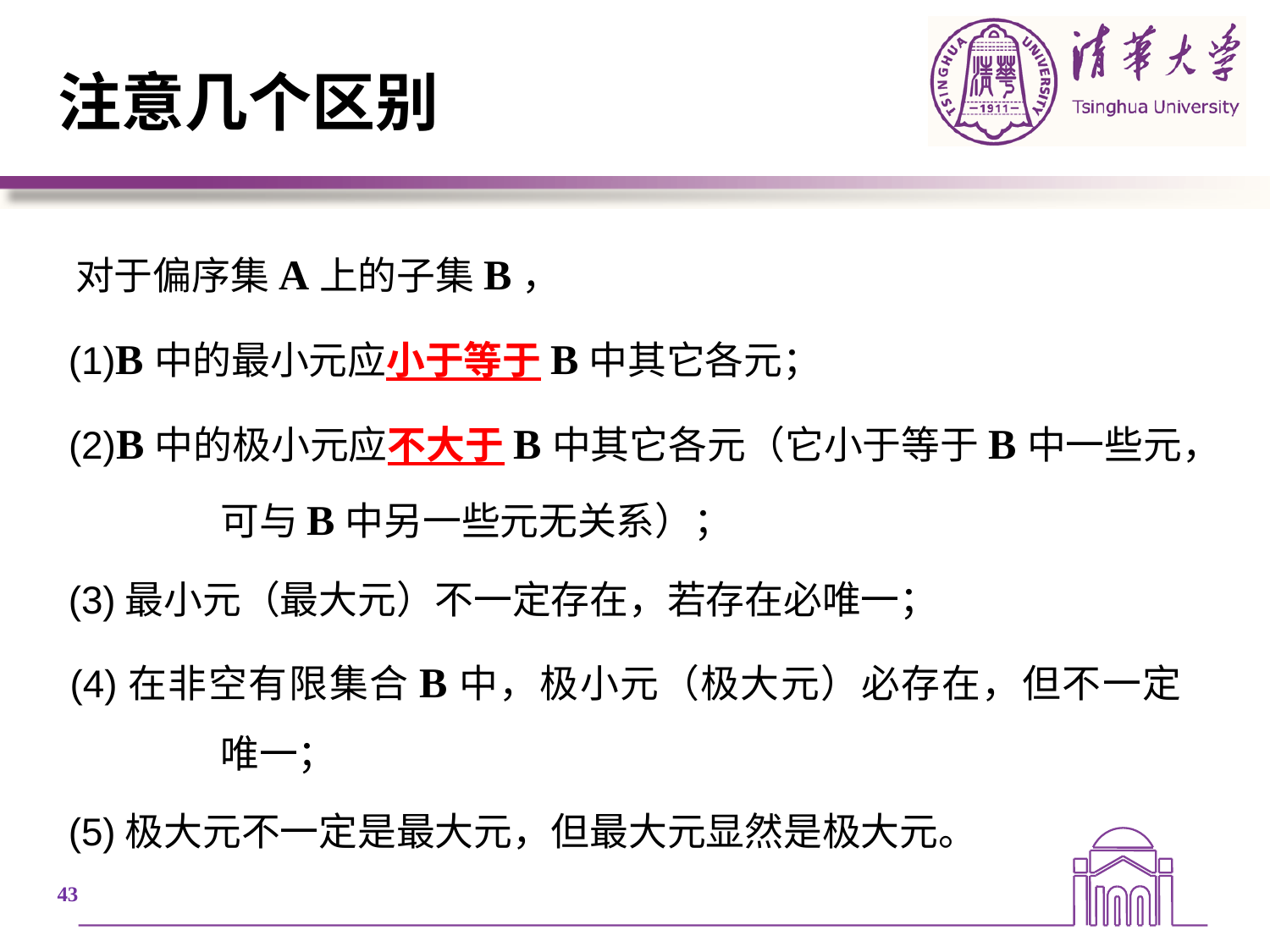

# 注意几个区别
 对于偏序集A上的子集B，
 (1)B中的最小元应小于等于B中其它各元；
 (2)B中的极小元应不大于B中其它各元（它小于等于B中一些元，	可与B中另一些元无关系）；
 (3)最小元（最大元）不一定存在，若存在必唯一；
 (4)在非空有限集合B中，极小元（极大元）必存在，但不一定	唯一；
 (5)极大元不一定是最大元，但最大元显然是极大元。